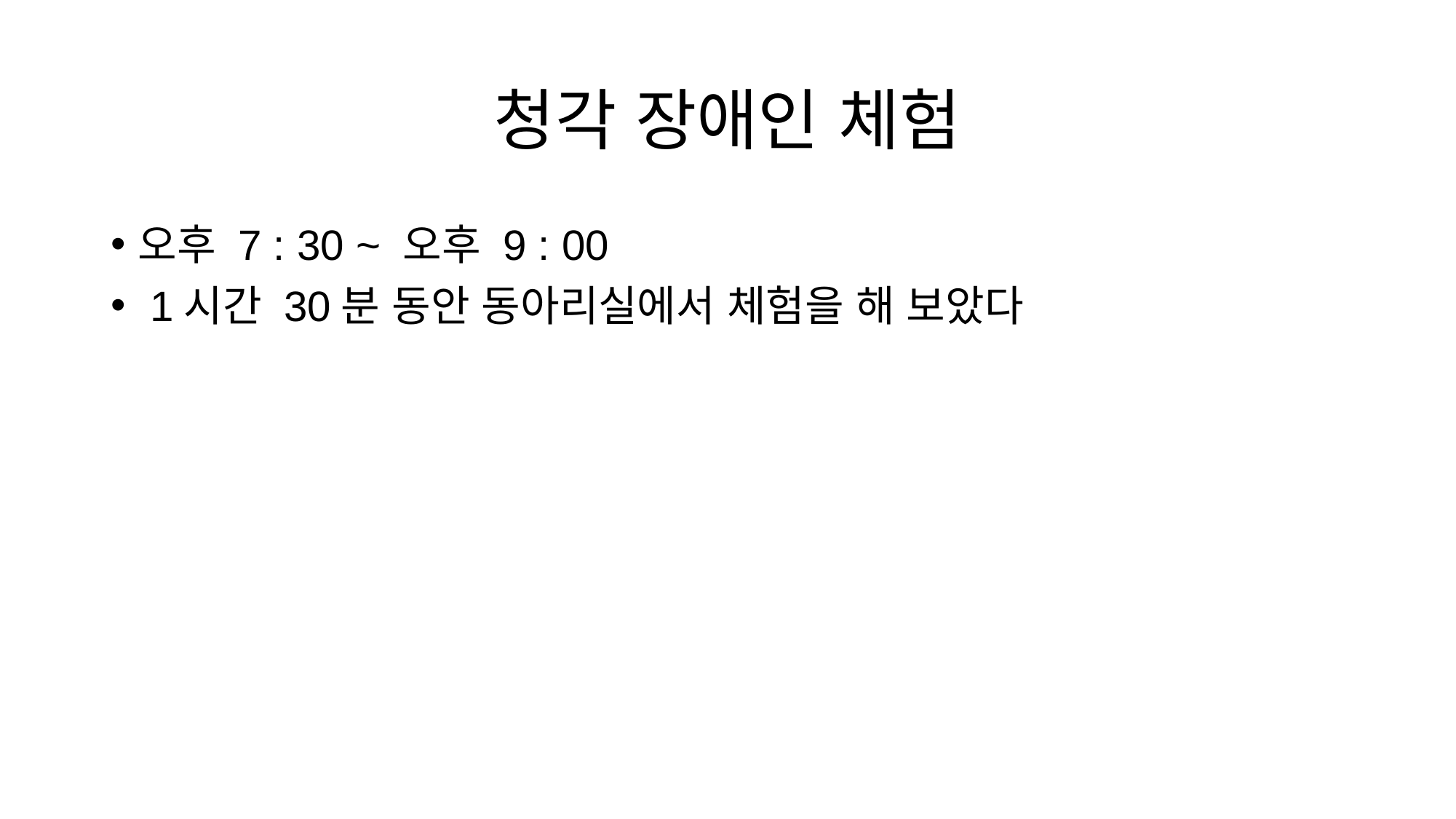

# 청각 장애인 체험
오후 7 : 30 ~ 오후 9 : 00
 1시간 30분 동안 동아리실에서 체험을 해 보았다